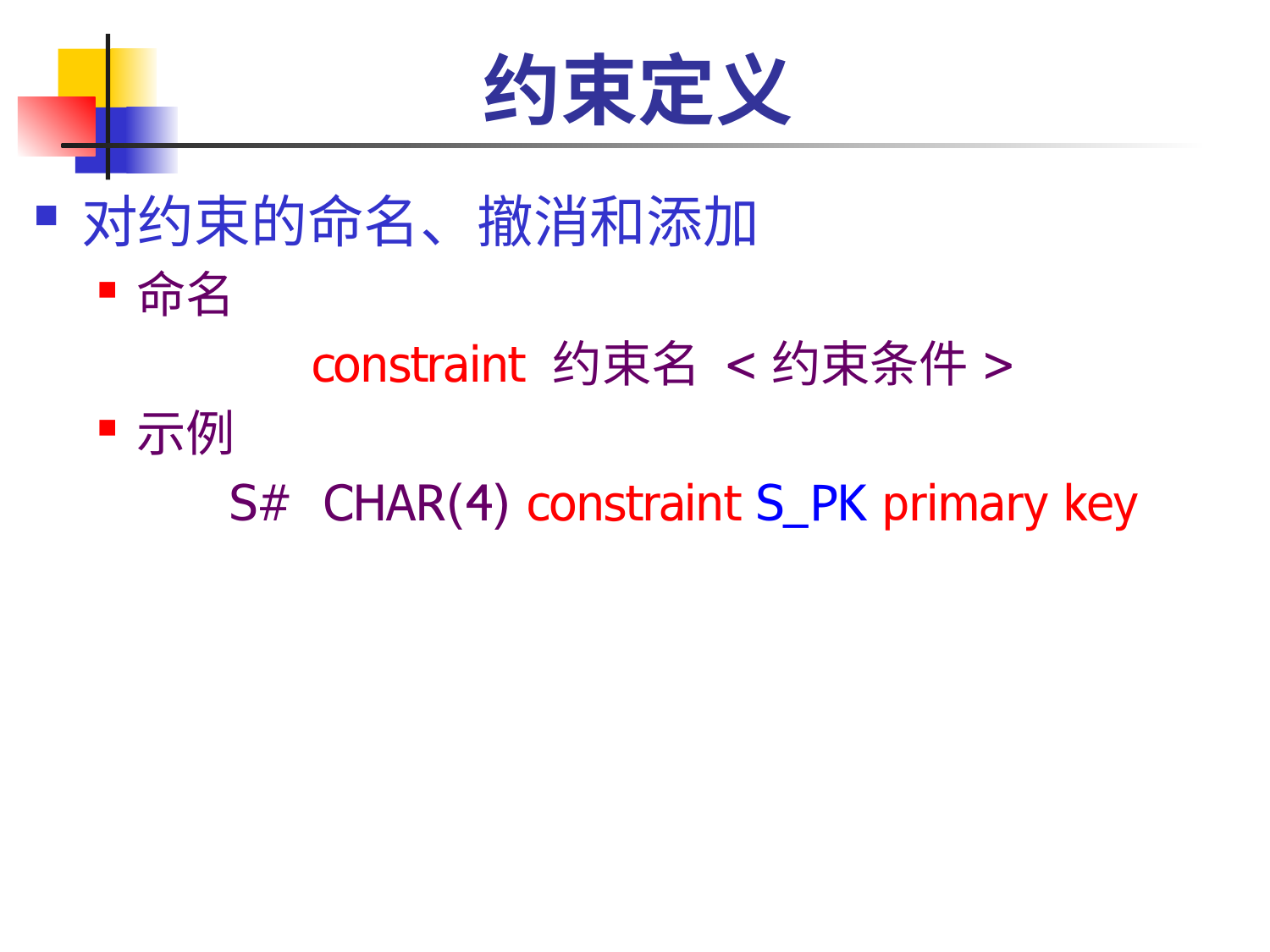

# 约束定义
对约束的命名、撤消和添加
命名
constraint 约束名 <约束条件>
示例
	S#  CHAR(4) constraint S_PK primary key